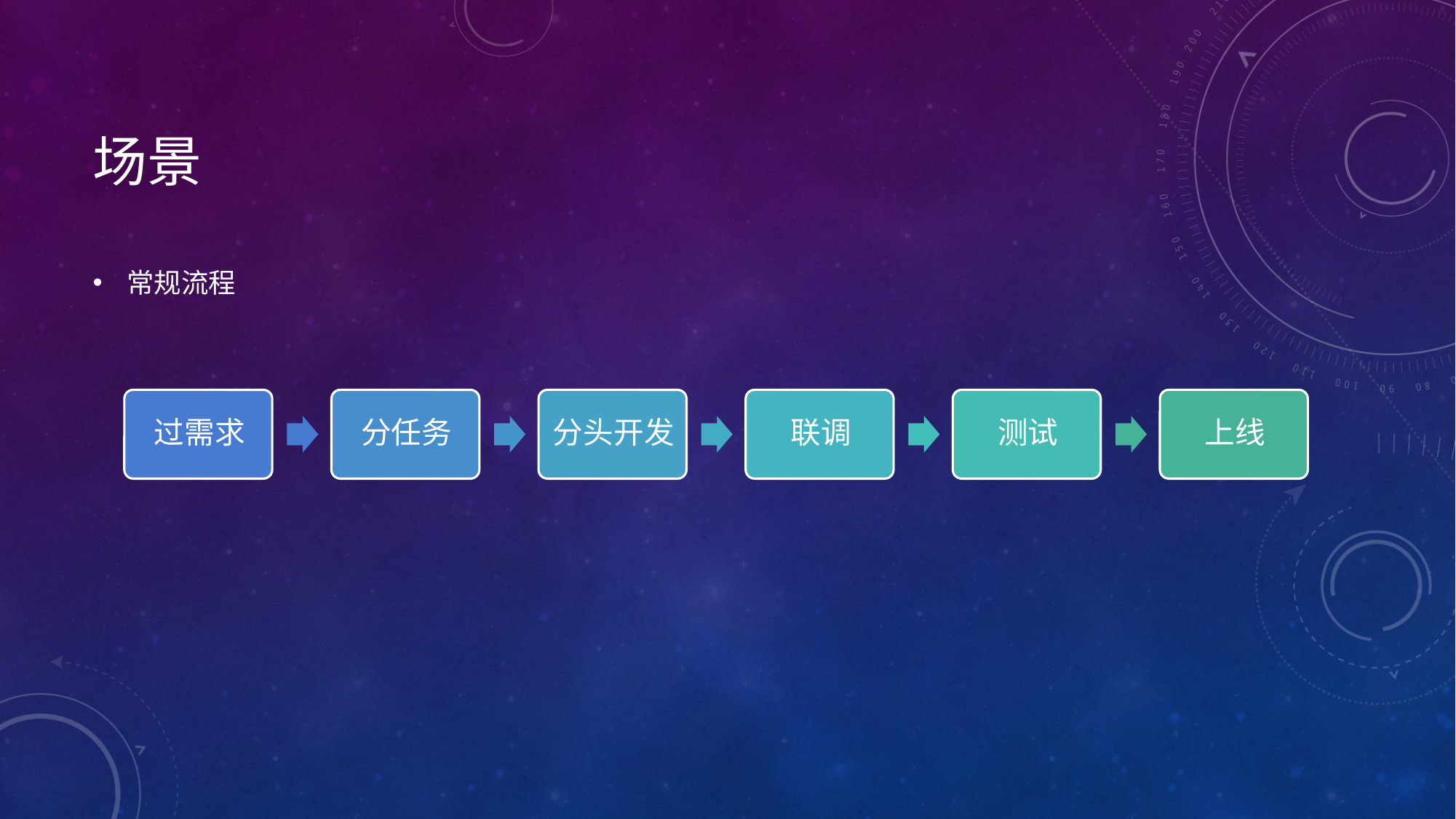

# 场景
常规流程

过需求

分任务

分头开发

联调

测试

上线